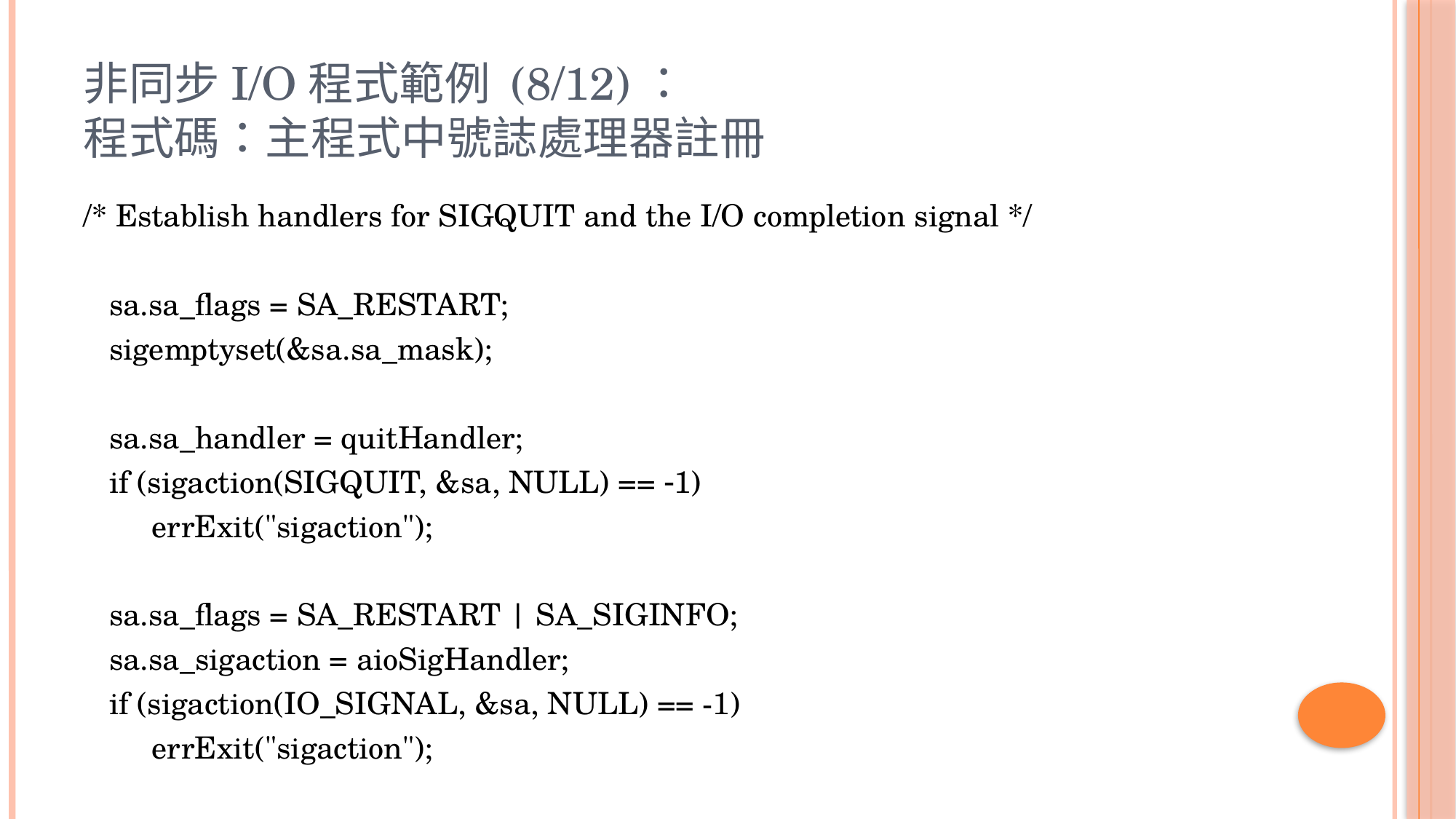

# 非同步I/O程式範例 (8/12)： 程式碼：主程式中號誌處理器註冊
/* Establish handlers for SIGQUIT and the I/O completion signal */

   sa.sa_flags = SA_RESTART;
   sigemptyset(&sa.sa_mask);

   sa.sa_handler = quitHandler;
   if (sigaction(SIGQUIT, &sa, NULL) == −1)
        errExit("sigaction");

   sa.sa_flags = SA_RESTART | SA_SIGINFO;
   sa.sa_sigaction = aioSigHandler;
   if (sigaction(IO_SIGNAL, &sa, NULL) == -1)
        errExit("sigaction");